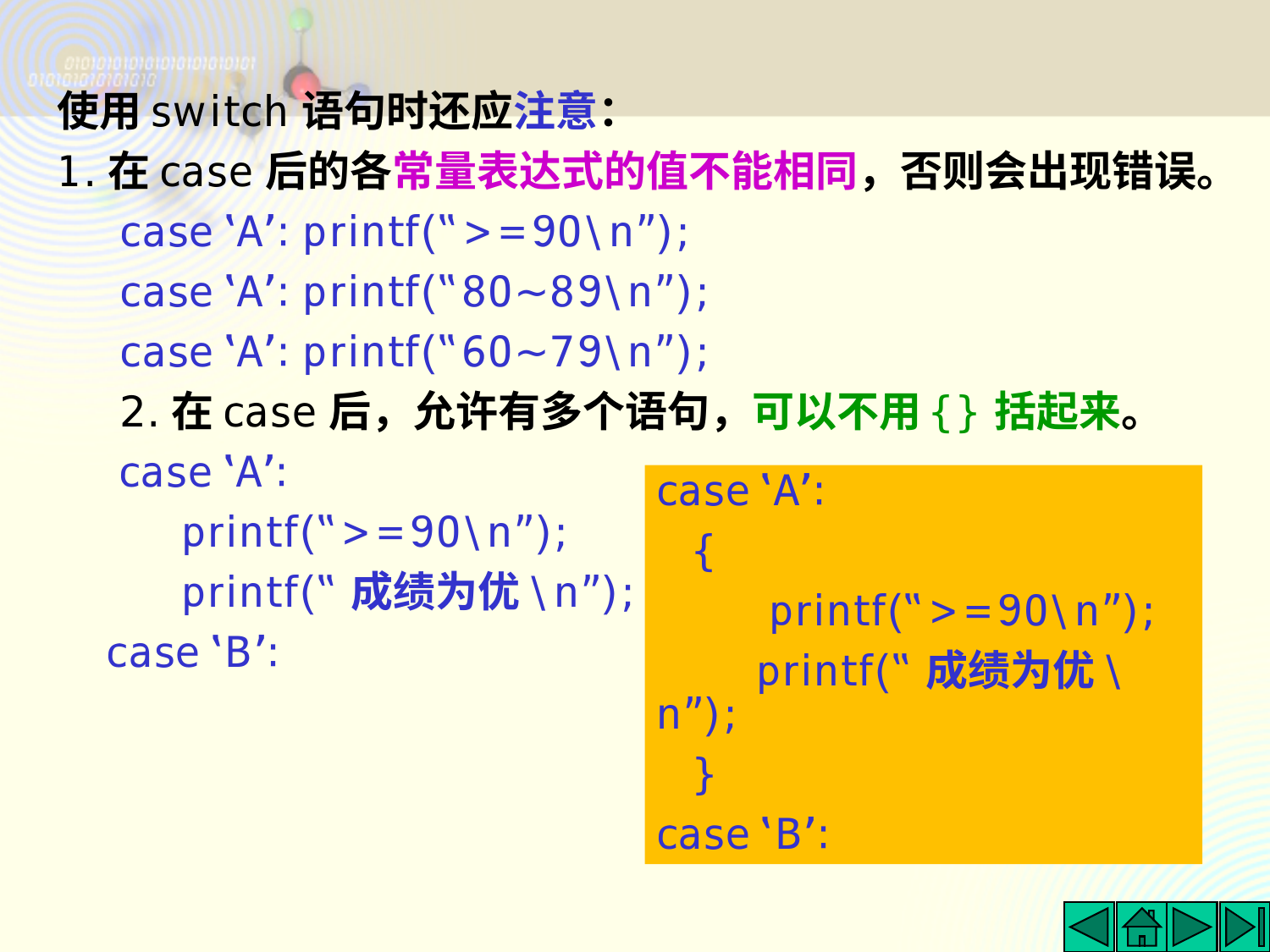

使用switch语句时还应注意：
1.在case后的各常量表达式的值不能相同，否则会出现错误。
case ‘A’: printf(“>=90\n”);
case ‘A’: printf(“80~89\n”);
case ‘A’: printf(“60~79\n”);
2.在case后，允许有多个语句，可以不用{}括起来。
     case ‘A’:
          printf(“>=90\n”);
          printf(“成绩为优\n”);
    case ‘B’:

case ‘A’:
   {
         printf(“>=90\n”);
        printf(“成绩为优\n”);
   }
case ‘B’: